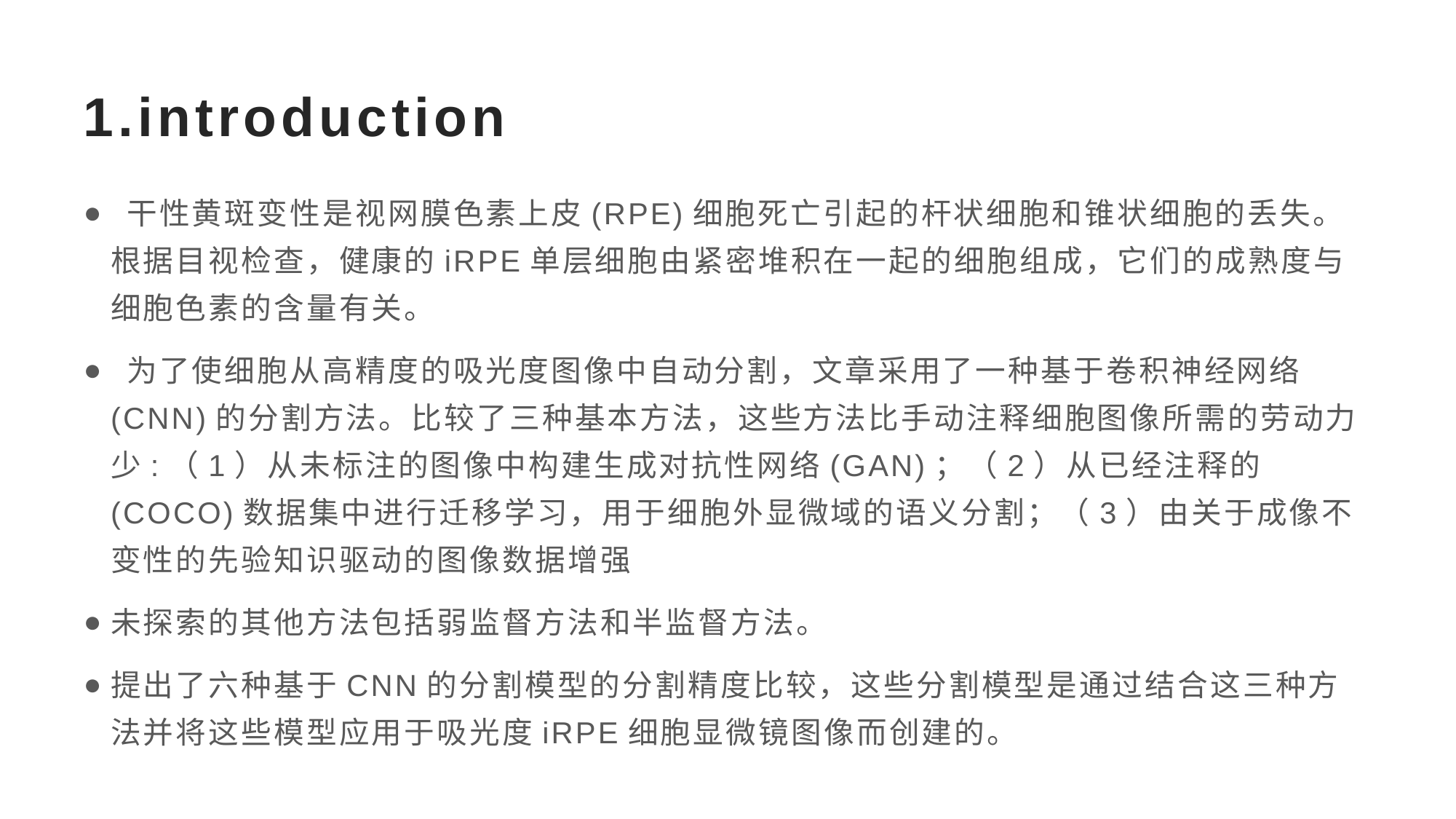

# 1.introduction
 干性黄斑变性是视网膜色素上皮(RPE)细胞死亡引起的杆状细胞和锥状细胞的丢失。根据目视检查，健康的iRPE单层细胞由紧密堆积在一起的细胞组成，它们的成熟度与细胞色素的含量有关。
 为了使细胞从高精度的吸光度图像中自动分割，文章采用了一种基于卷积神经网络(CNN)的分割方法。比较了三种基本方法，这些方法比手动注释细胞图像所需的劳动力少:（1）从未标注的图像中构建生成对抗性网络(GAN)；（2）从已经注释的(COCO)数据集中进行迁移学习，用于细胞外显微域的语义分割；（3）由关于成像不变性的先验知识驱动的图像数据增强
未探索的其他方法包括弱监督方法和半监督方法。
提出了六种基于CNN的分割模型的分割精度比较，这些分割模型是通过结合这三种方法并将这些模型应用于吸光度iRPE细胞显微镜图像而创建的。